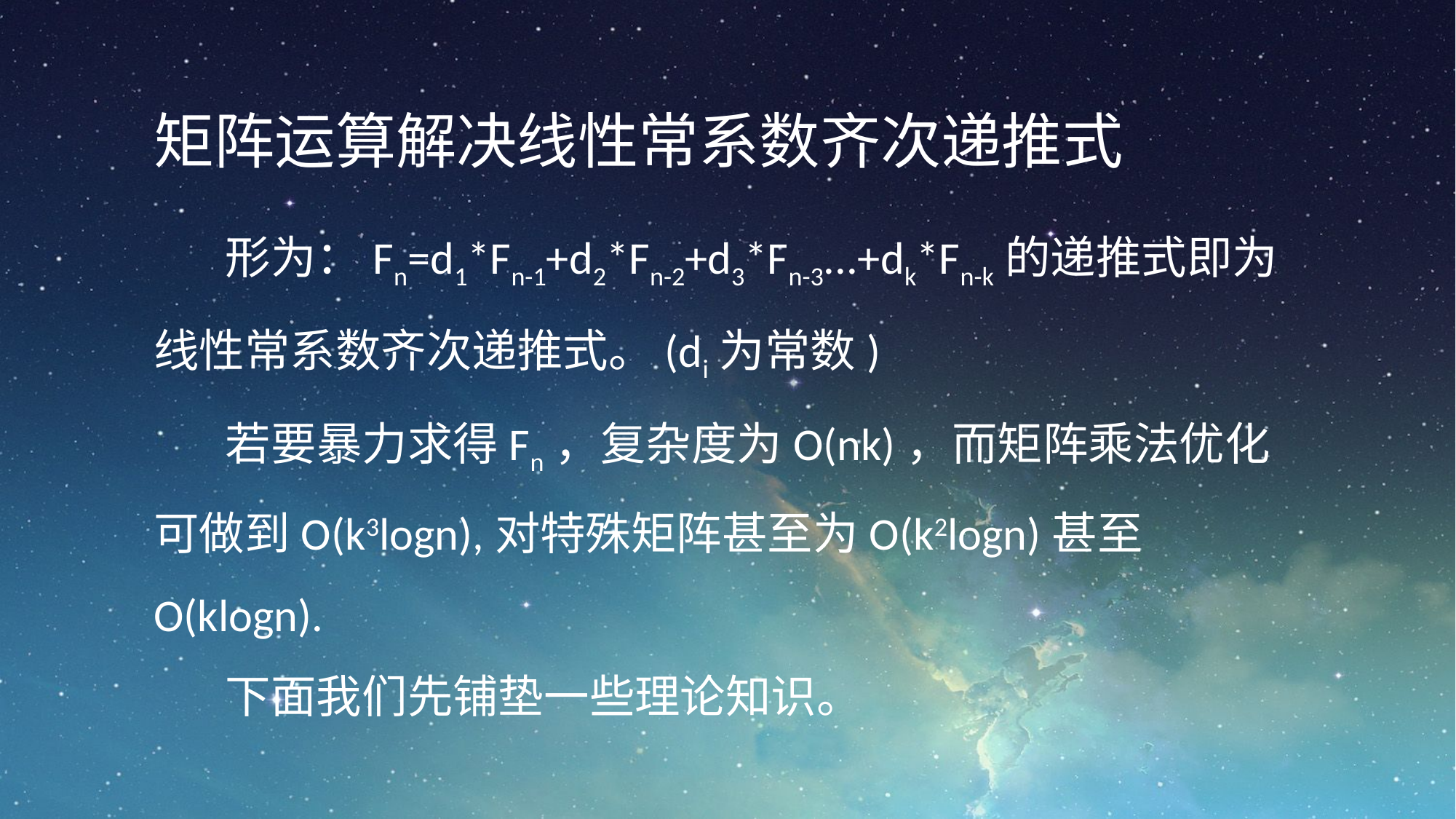

矩阵运算解决线性常系数齐次递推式
形为：Fn=d1*Fn-1+d2*Fn-2+d3*Fn-3...+dk*Fn-k的递推式即为线性常系数齐次递推式。(di为常数)
若要暴力求得Fn，复杂度为O(nk)，而矩阵乘法优化可做到O(k3logn),对特殊矩阵甚至为O(k2logn)甚至O(klogn).
下面我们先铺垫一些理论知识。